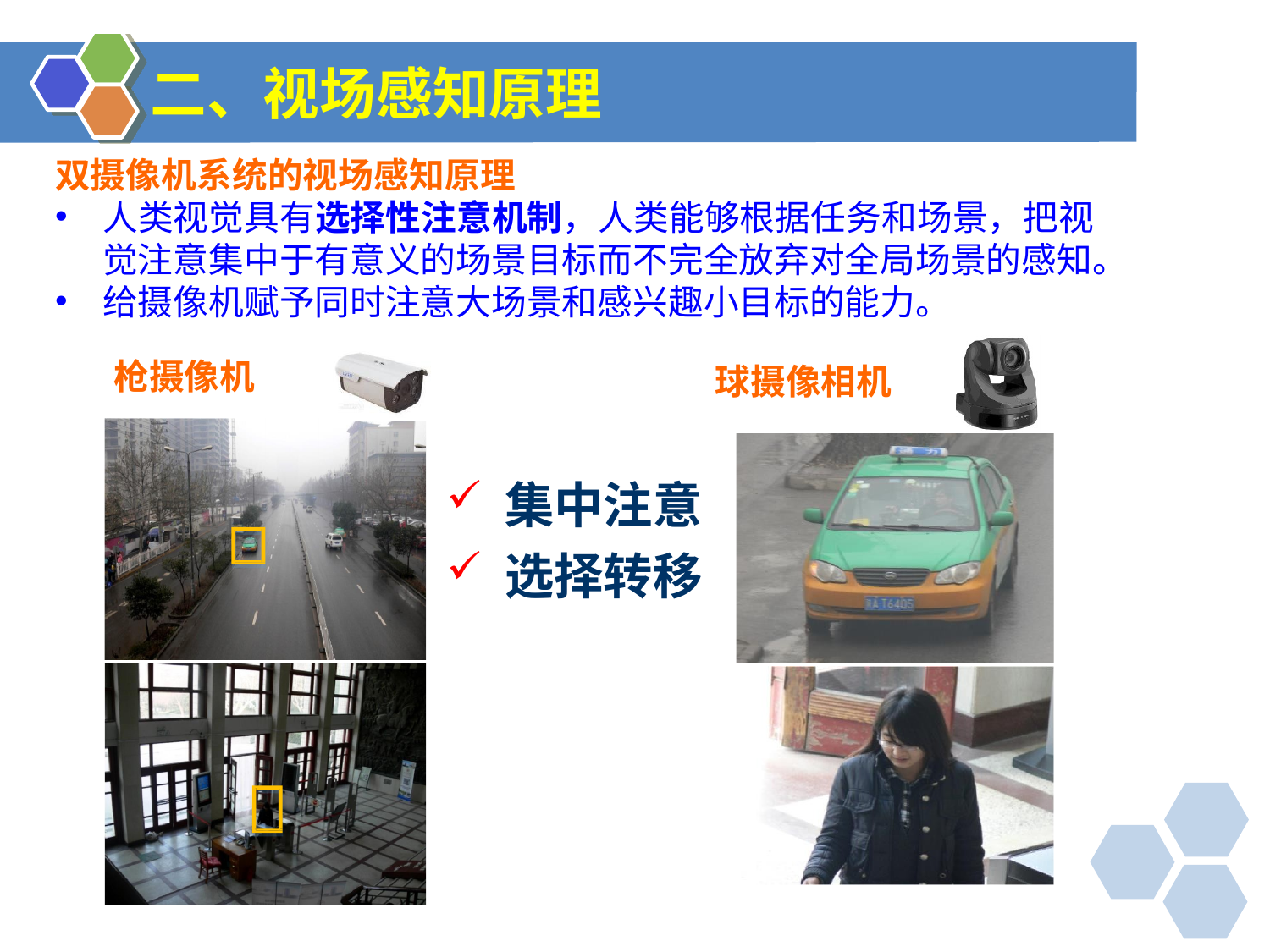

# 二、视场感知原理
双摄像机系统的视场感知原理
人类视觉具有选择性注意机制，人类能够根据任务和场景，把视
觉注意集中于有意义的场景目标而不完全放弃对全局场景的感知。
给摄像机赋予同时注意大场景和感兴趣小目标的能力。

枪摄像机
球摄像相机

集中注意
选择转移